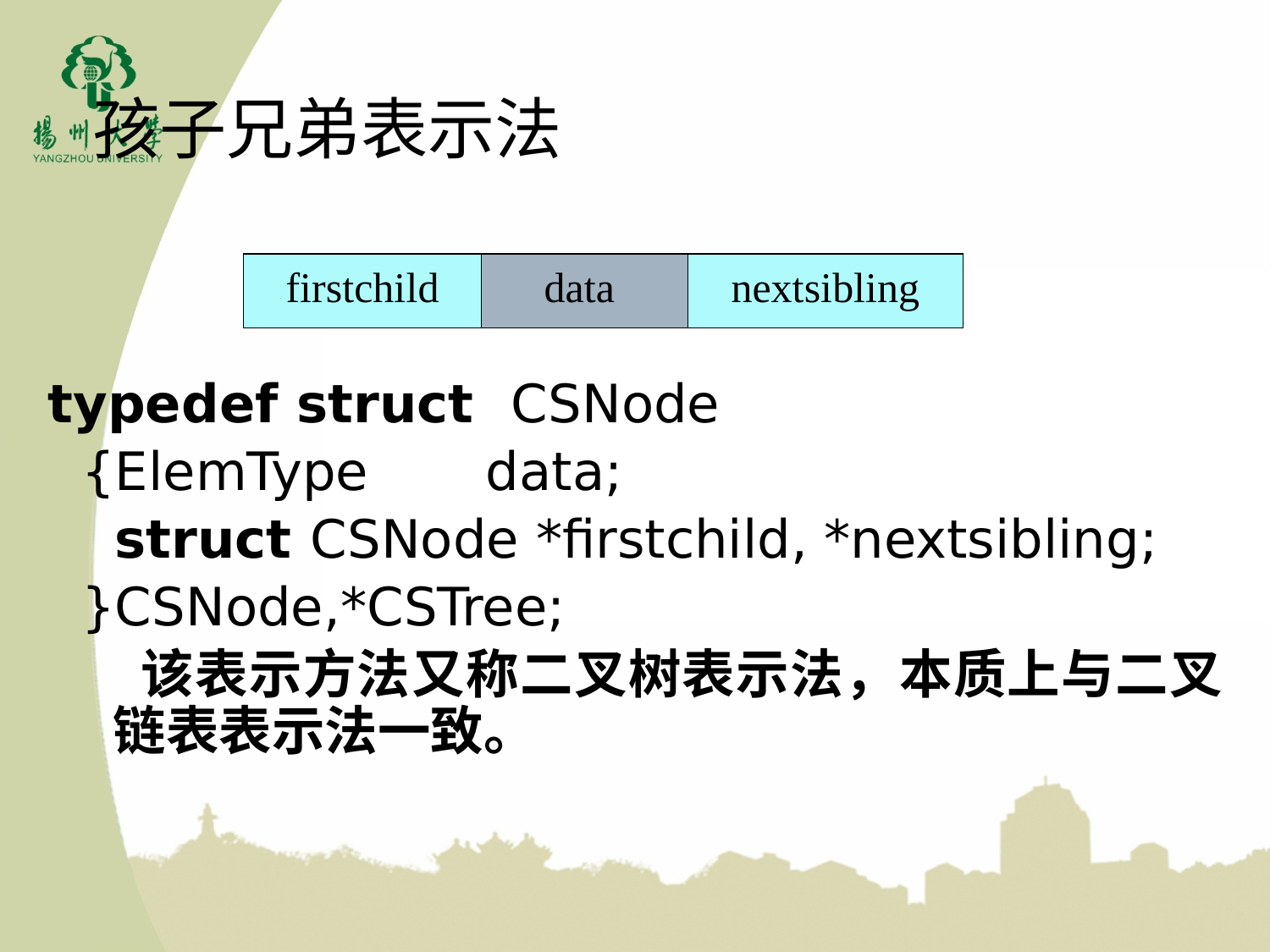

孩子兄弟表示法
firstchild
data
nextsibling
typedef struct  CSNode
  {ElemType       data;
    struct CSNode *firstchild, *nextsibling;
  }CSNode,*CSTree;
      该表示方法又称二叉树表示法，本质上与二叉链表表示法一致。